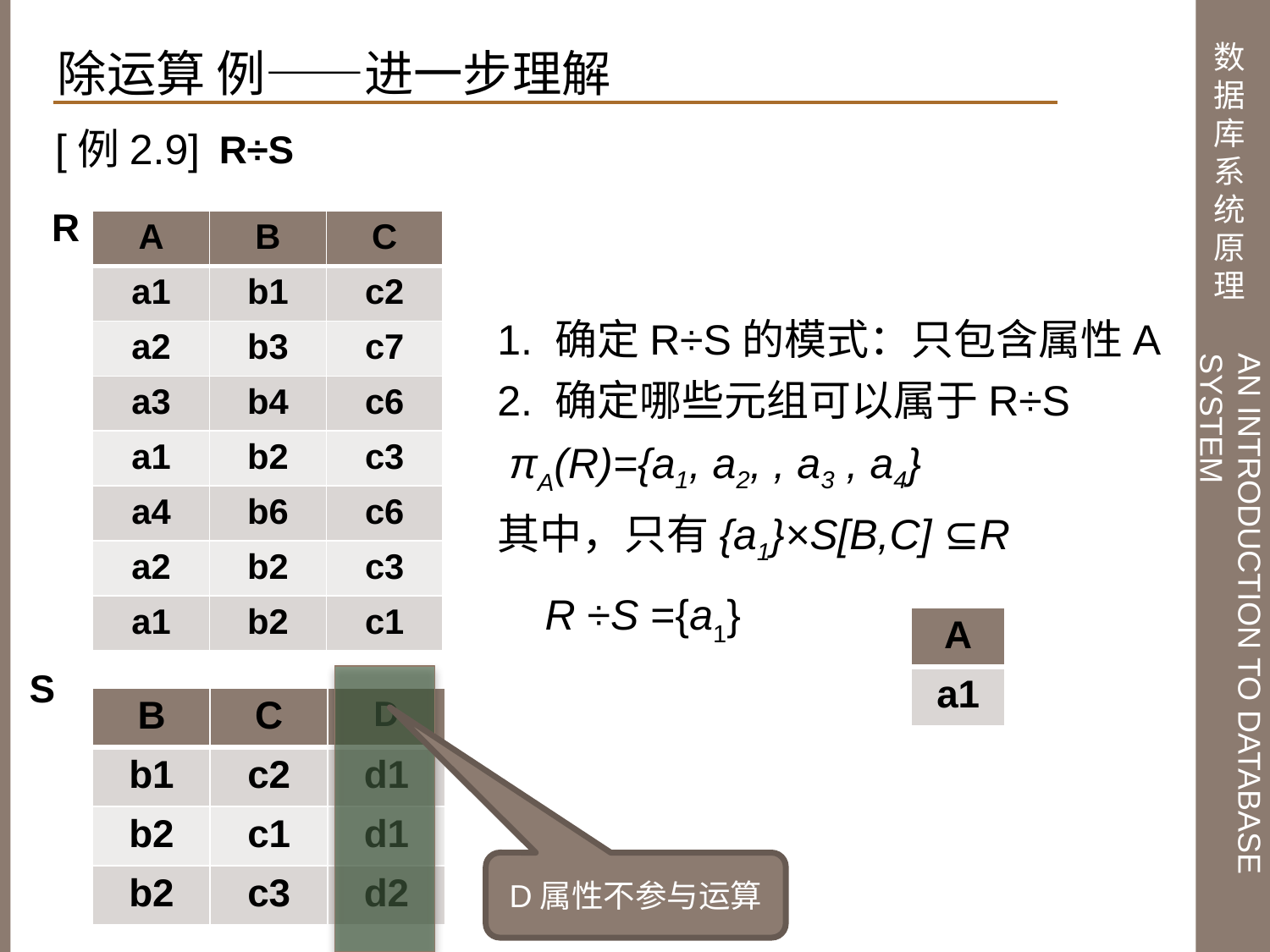

除运算 例——进一步理解
[例2.9]
R÷S
R
| A | B | C |
| --- | --- | --- |
| a1 | b1 | c2 |
| a2 | b3 | c7 |
| a3 | b4 | c6 |
| a1 | b2 | c3 |
| a4 | b6 | c6 |
| a2 | b2 | c3 |
| a1 | b2 | c1 |
1. 确定R÷S的模式：只包含属性A
2. 确定哪些元组可以属于R÷S
 πA(R)={a1, a2, , a3 , a4}
其中，只有{a1}×S[B,C] ⊆R
    R ÷S ={a1}
| A |
| --- |
| a1 |
S

| B | C | D |
| --- | --- | --- |
| b1 | c2 | d1 |
| b2 | c1 | d1 |
| b2 | c3 | d2 |
D属性不参与运算